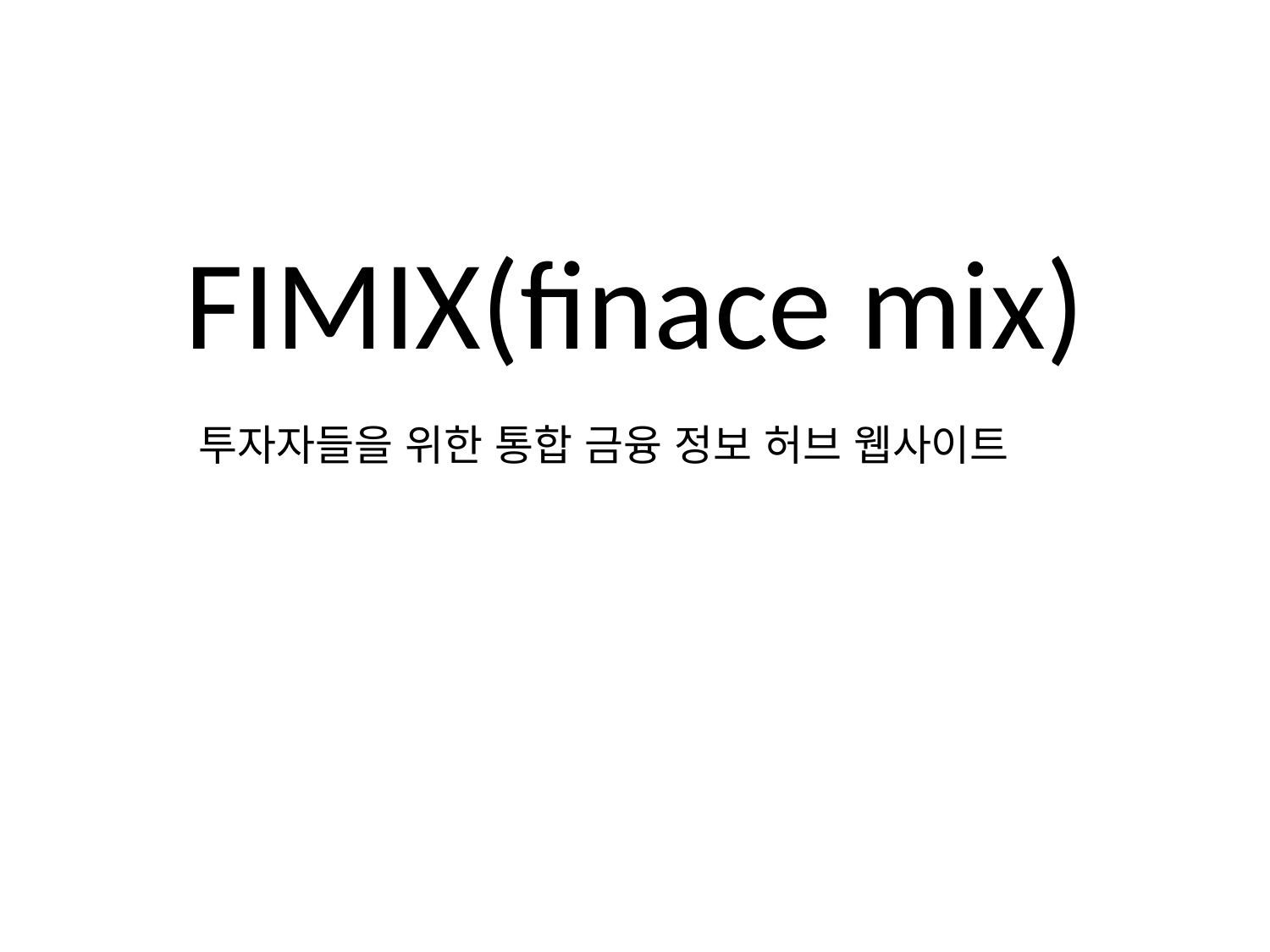

# FIMIX(finace mix)
투자자들을 위한 통합 금융 정보 허브 웹사이트